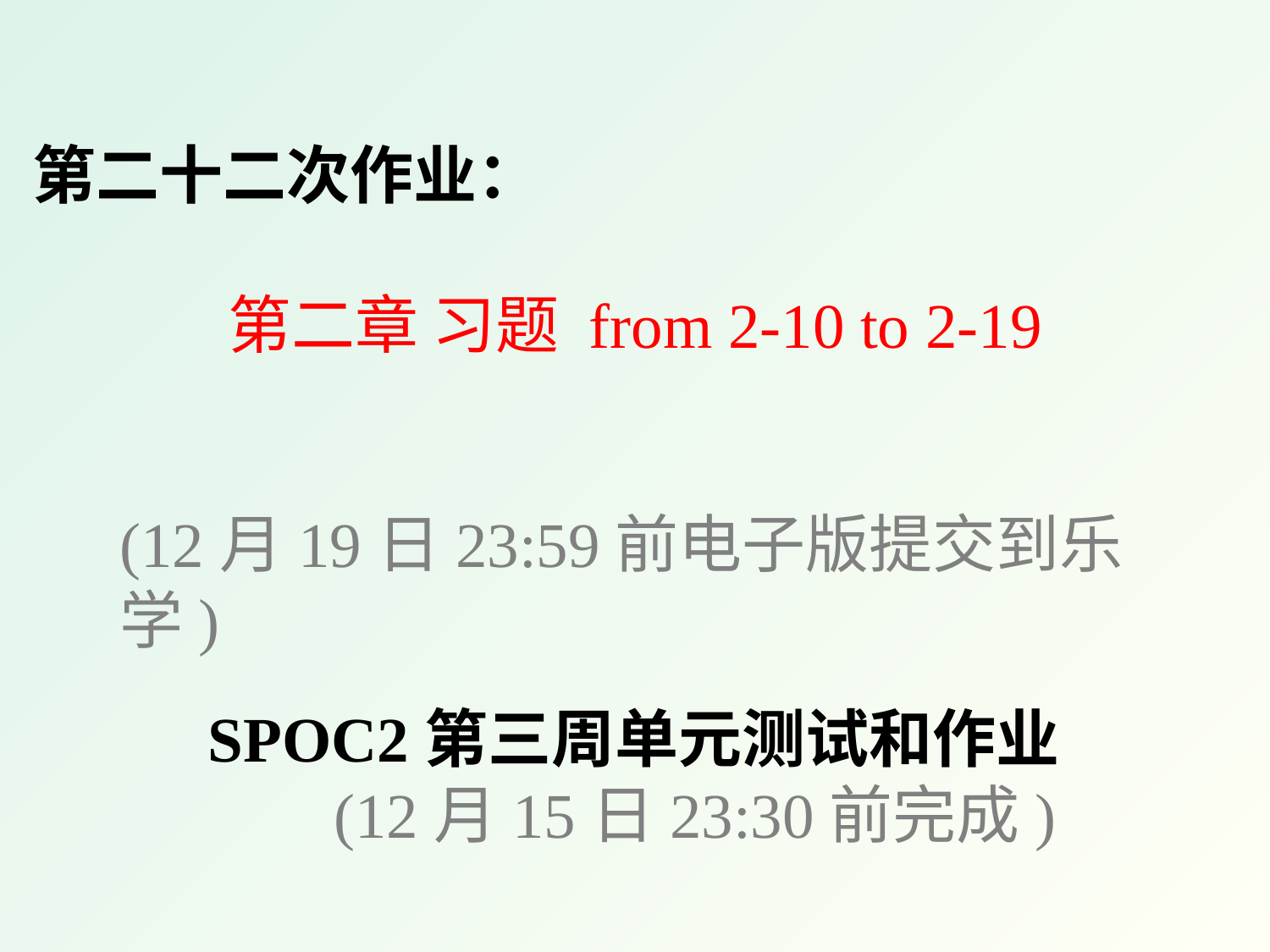

第二十二次作业：
第二章 习题 from 2-10 to 2-19
(12月19日23:59前电子版提交到乐学)
SPOC2第三周单元测试和作业
                   (12月15日23:30前完成)